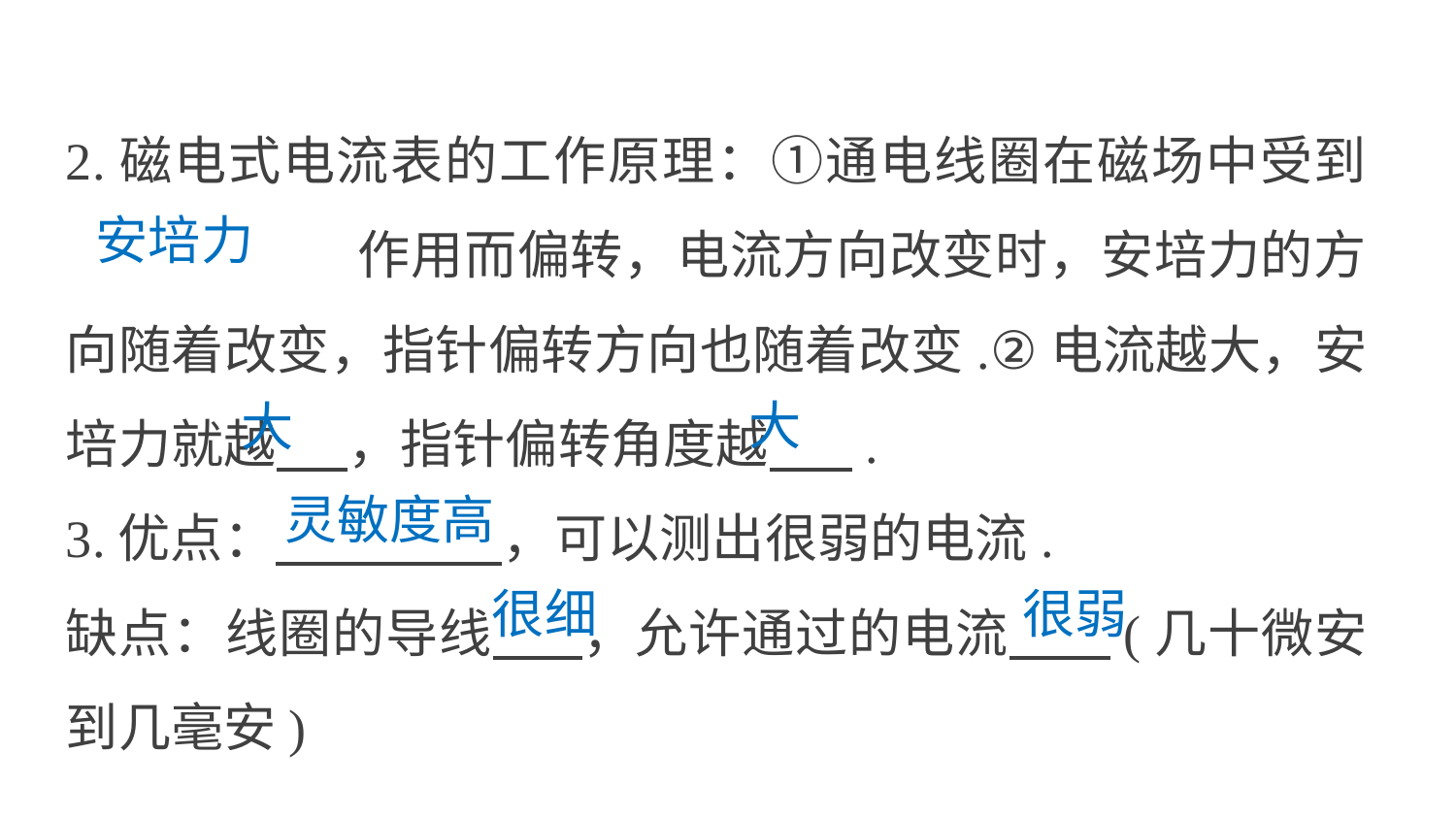

2.磁电式电流表的工作原理：①通电线圈在磁场中受到		作用而偏转，电流方向改变时，安培力的方向随着改变，指针偏转方向也随着改变.②电流越大，安培力就越      ，指针偏转角度越       .
3.优点：                   ，可以测出很弱的电流.
缺点：线圈的导线       ，允许通过的电流        (几十微安到几毫安)
安培力
大
大
灵敏度高
很弱
很细